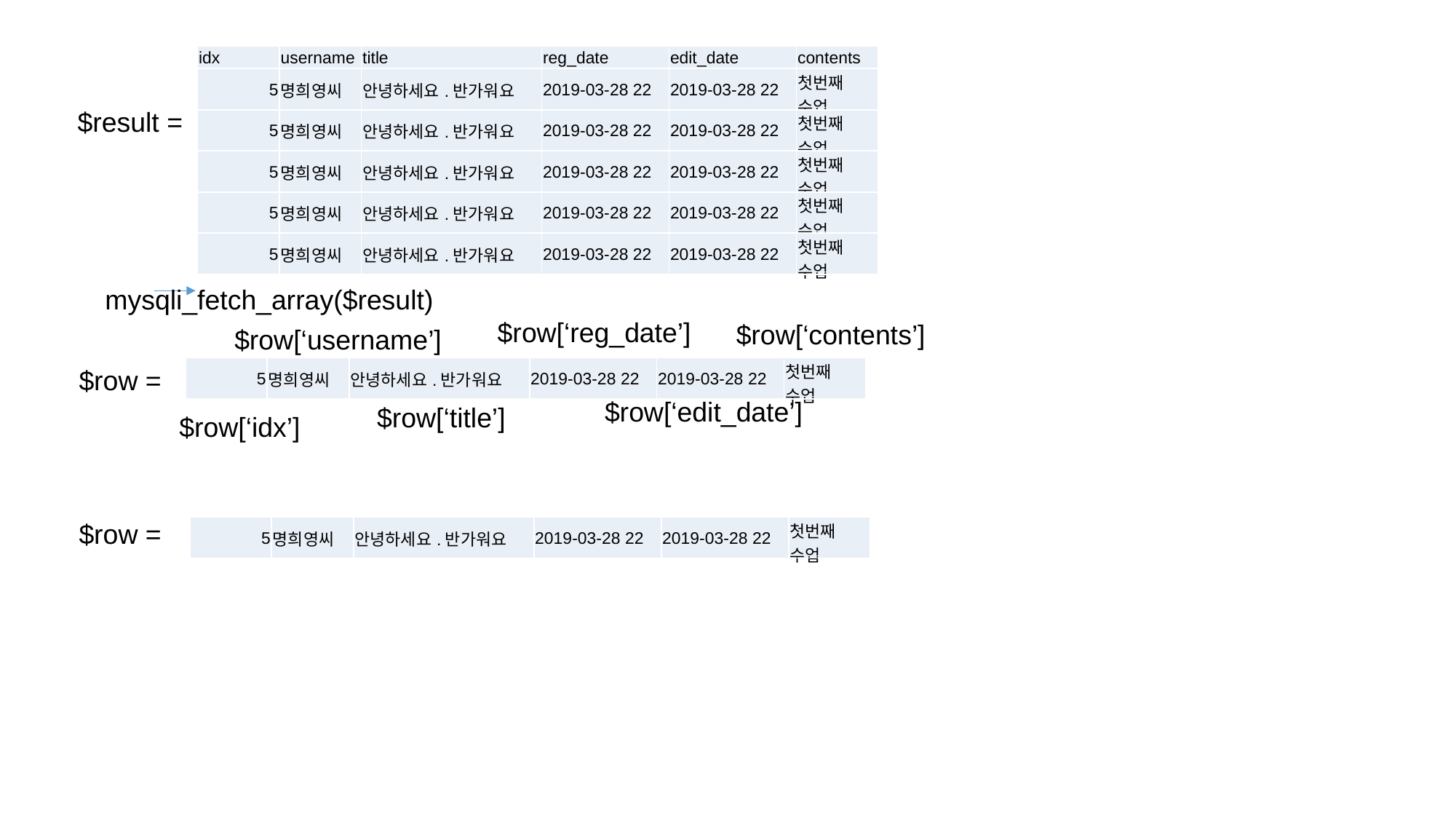

| idx | username | title | reg\_date | edit\_date | contents |
| --- | --- | --- | --- | --- | --- |
| 5 | 명희영씨 | 안녕하세요.반가워요 | 2019-03-28 22 | 2019-03-28 22 | 첫번째 수업 |
| 5 | 명희영씨 | 안녕하세요.반가워요 | 2019-03-28 22 | 2019-03-28 22 | 첫번째 수업 |
| 5 | 명희영씨 | 안녕하세요.반가워요 | 2019-03-28 22 | 2019-03-28 22 | 첫번째 수업 |
| 5 | 명희영씨 | 안녕하세요.반가워요 | 2019-03-28 22 | 2019-03-28 22 | 첫번째 수업 |
| 5 | 명희영씨 | 안녕하세요.반가워요 | 2019-03-28 22 | 2019-03-28 22 | 첫번째 수업 |
$result =
mysqli_fetch_array($result)
$row[‘reg_date’]
$row[‘contents’]
$row[‘username’]
$row =
| 5 | 명희영씨 | 안녕하세요.반가워요 | 2019-03-28 22 | 2019-03-28 22 | 첫번째 수업 |
| --- | --- | --- | --- | --- | --- |
$row[‘edit_date’]
$row[‘title’]
$row[‘idx’]
$row =
| 5 | 명희영씨 | 안녕하세요.반가워요 | 2019-03-28 22 | 2019-03-28 22 | 첫번째 수업 |
| --- | --- | --- | --- | --- | --- |